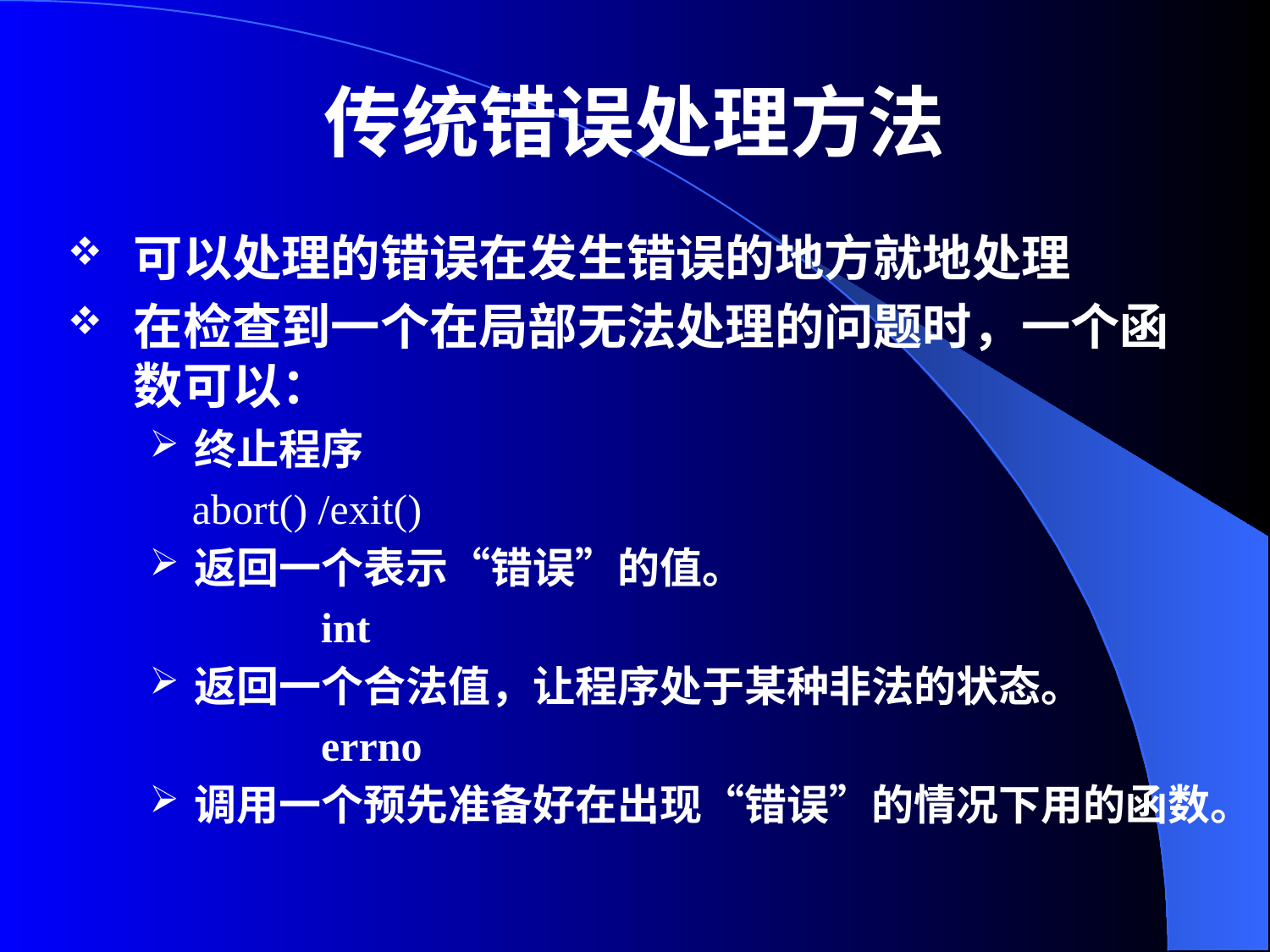

# 传统错误处理方法
可以处理的错误在发生错误的地方就地处理
在检查到一个在局部无法处理的问题时，一个函数可以：
终止程序
    abort() /exit()
返回一个表示“错误”的值。
		int
返回一个合法值，让程序处于某种非法的状态。
		errno
调用一个预先准备好在出现“错误”的情况下用的函数。